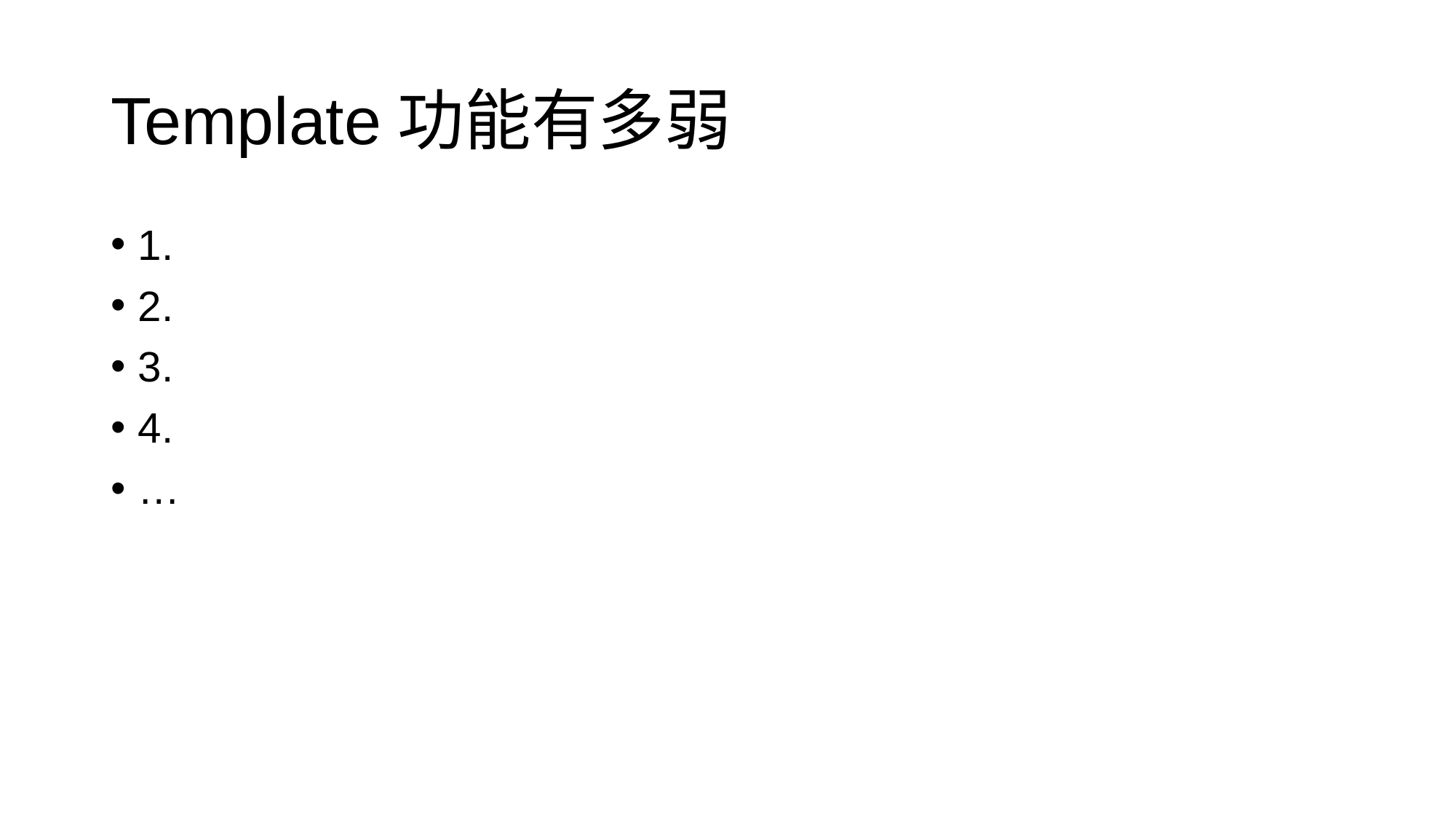

# Template功能有多弱
1.
2.
3.
4.
…